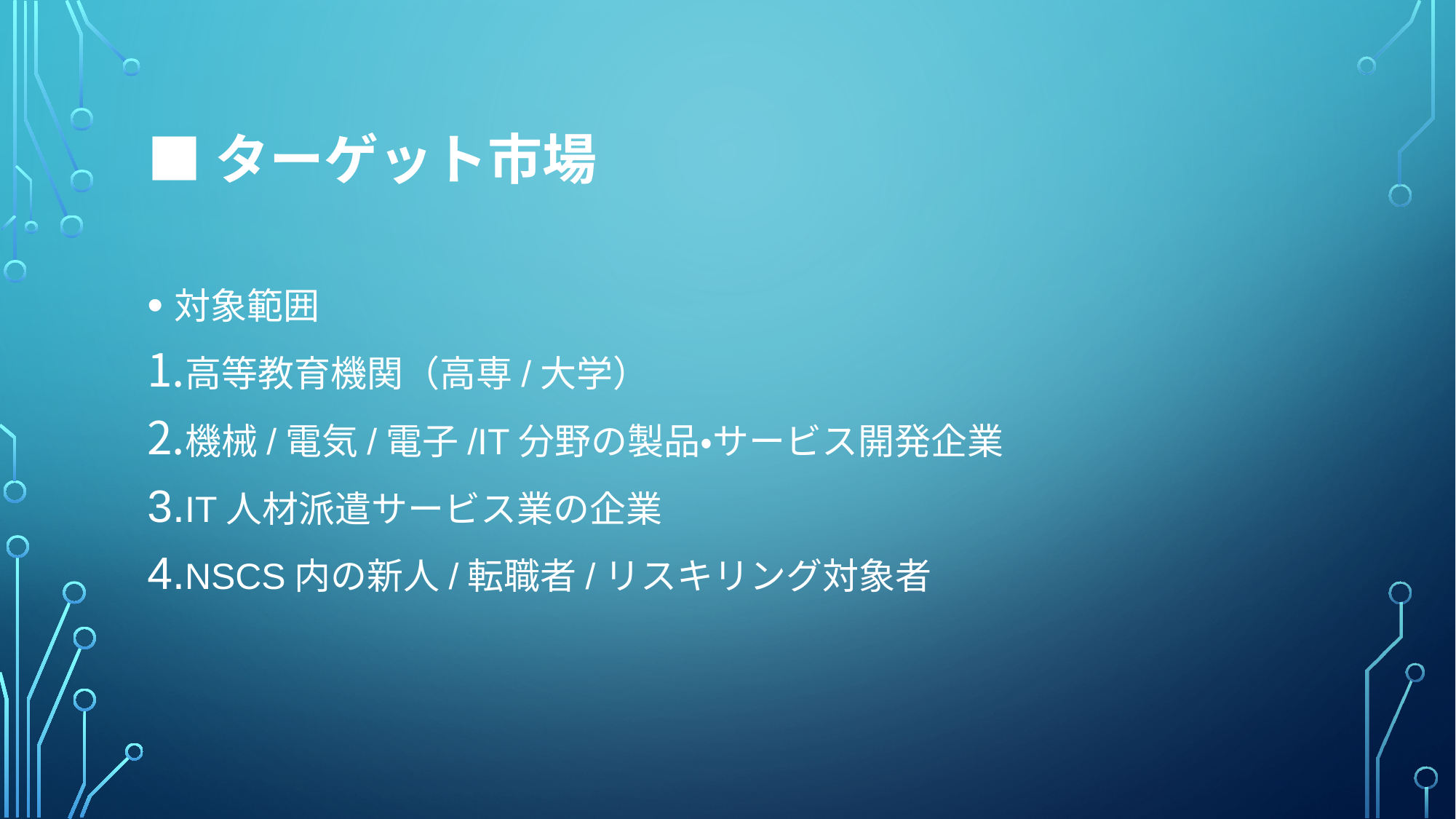

# ■ターゲット市場
対象範囲
高等教育機関（高専/大学）
機械/電気/電子/IT分野の製品・サービス開発企業
IT人材派遣サービス業の企業
NSCS内の新人/転職者/リスキリング対象者